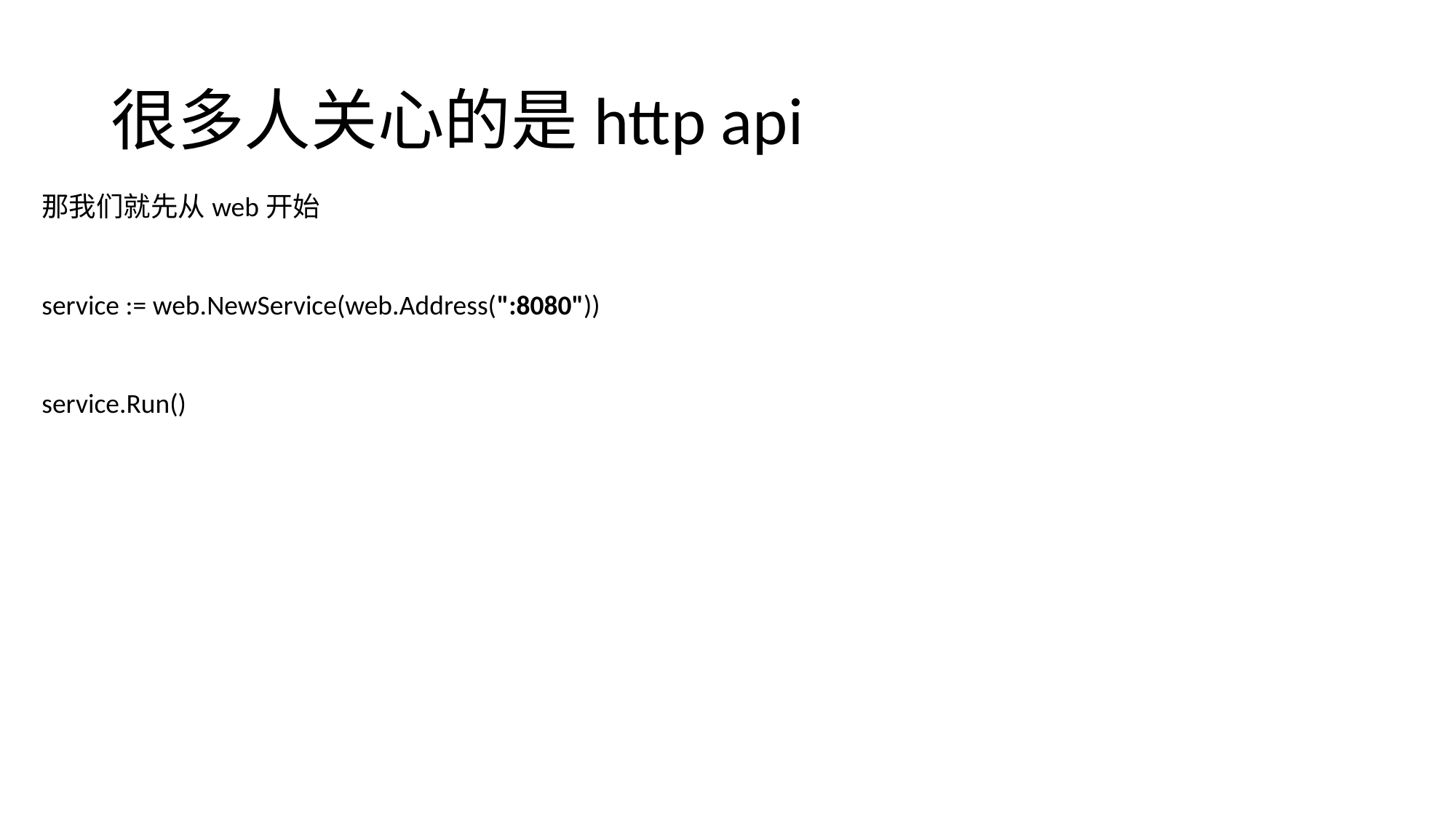

# 很多人关心的是http api
那我们就先从web开始

service := web.NewService(web.Address(":8080"))
service.Run()